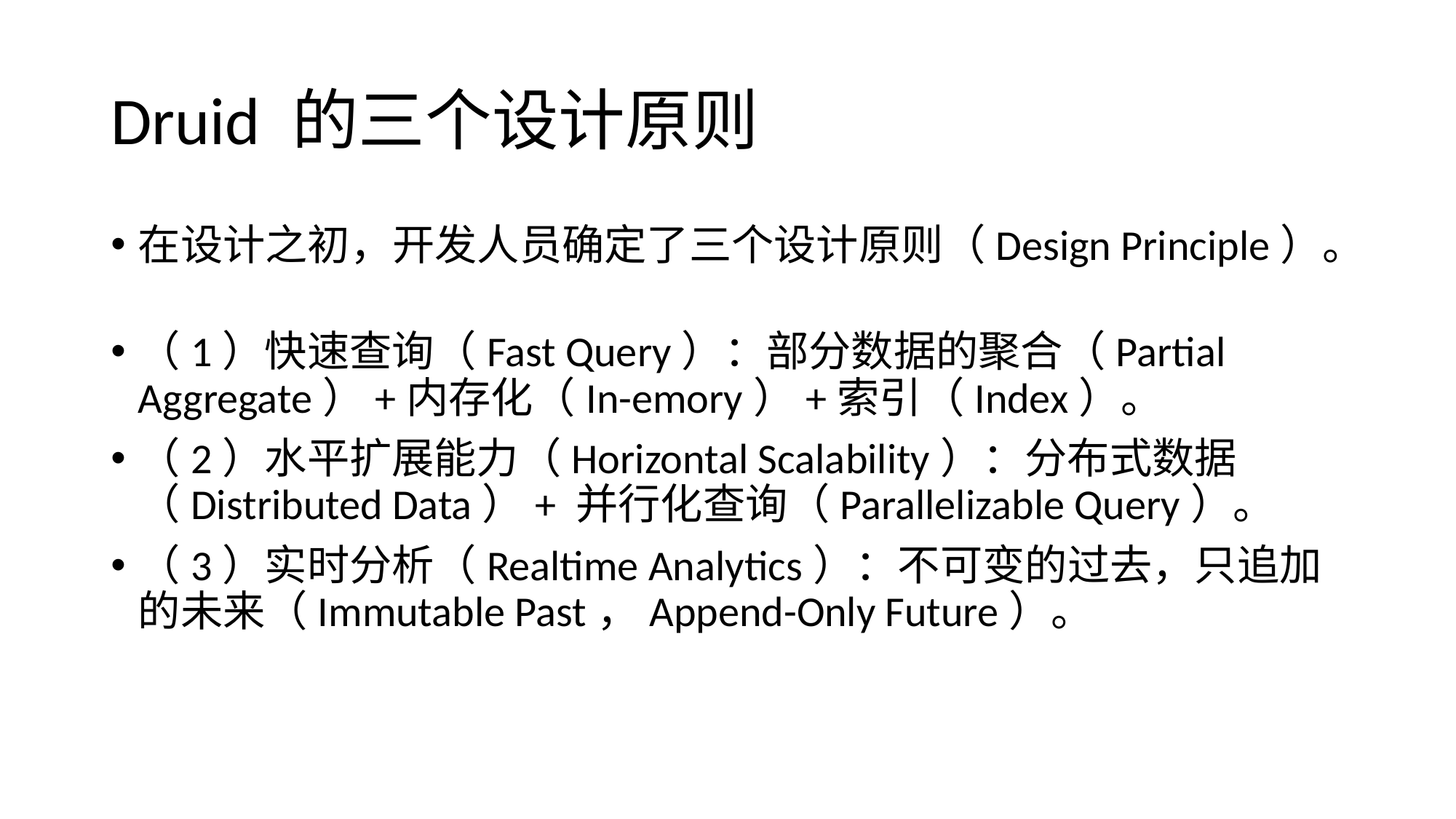

# Druid 的三个设计原则
在设计之初，开发人员确定了三个设计原则（Design Principle）。
（1）快速查询（Fast Query）：部分数据的聚合（Partial Aggregate）+内存化（In-emory）+索引（Index）。
（2）水平扩展能力（Horizontal Scalability）：分布式数据（Distributed Data）+ 并行化查询（Parallelizable Query）。
（3）实时分析（Realtime Analytics）：不可变的过去，只追加的未来（Immutable Past，Append-Only Future）。